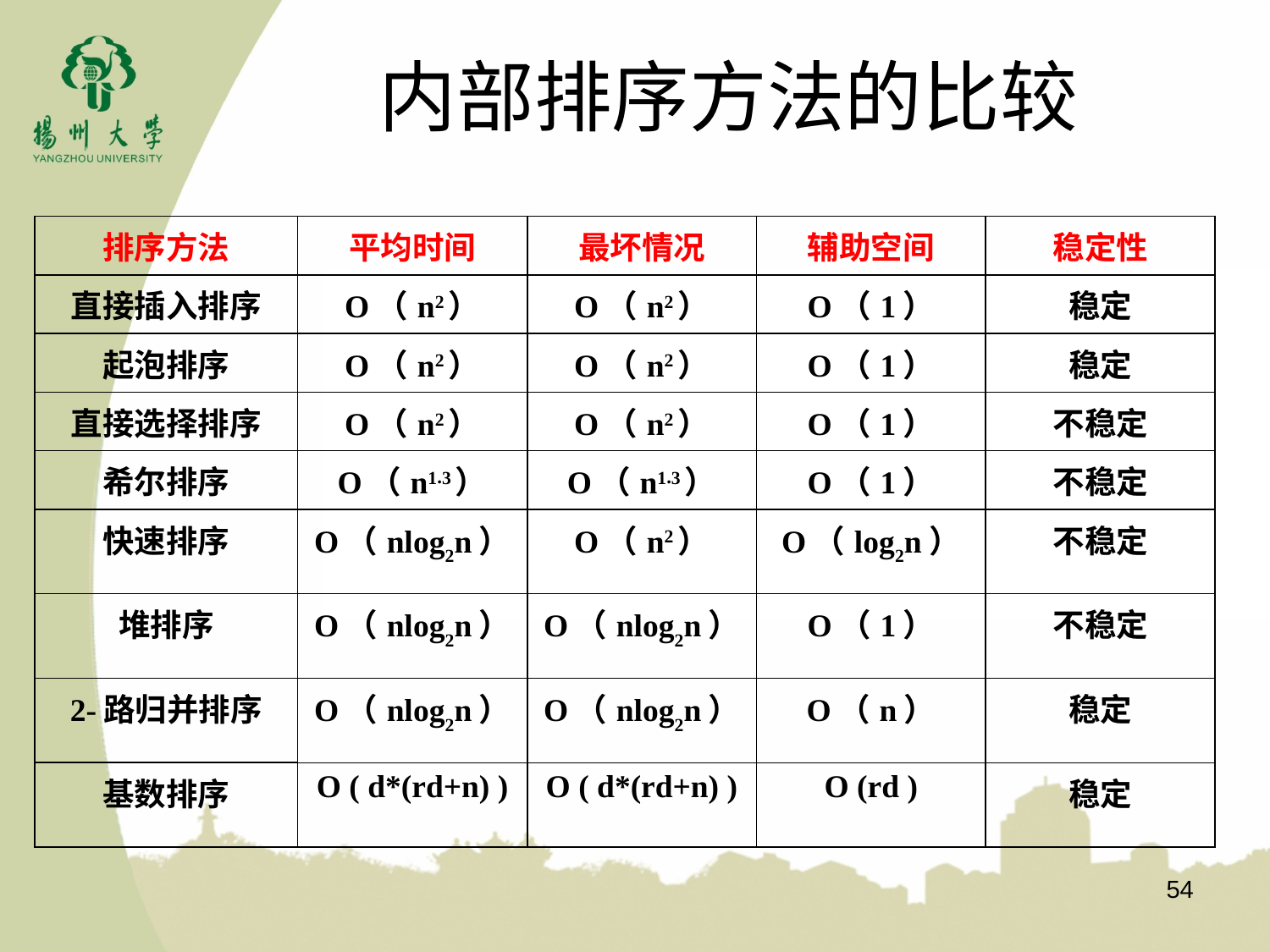

内部排序方法的比较
| 排序方法 | 平均时间 | 最坏情况 | 辅助空间 | 稳定性 |
| --- | --- | --- | --- | --- |
| 直接插入排序 | O（n2） | O（n2） | O（1） | 稳定 |
| 起泡排序 | O（n2） | O（n2） | O（1） | 稳定 |
| 直接选择排序 | O（n2） | O（n2） | O（1） | 不稳定 |
| 希尔排序 | O（n1.3） | O（n1.3） | O（1） | 不稳定 |
| 快速排序 | O（nlog2n） | O（n2） | O（log2n） | 不稳定 |
| 堆排序 | O（nlog2n） | O（nlog2n） | O（1） | 不稳定 |
| 2-路归并排序 | O（nlog2n） | O（nlog2n） | O（n） | 稳定 |
| 基数排序 | O ( d\*(rd+n) ) | O ( d\*(rd+n) ) | O (rd ) | 稳定 |
54